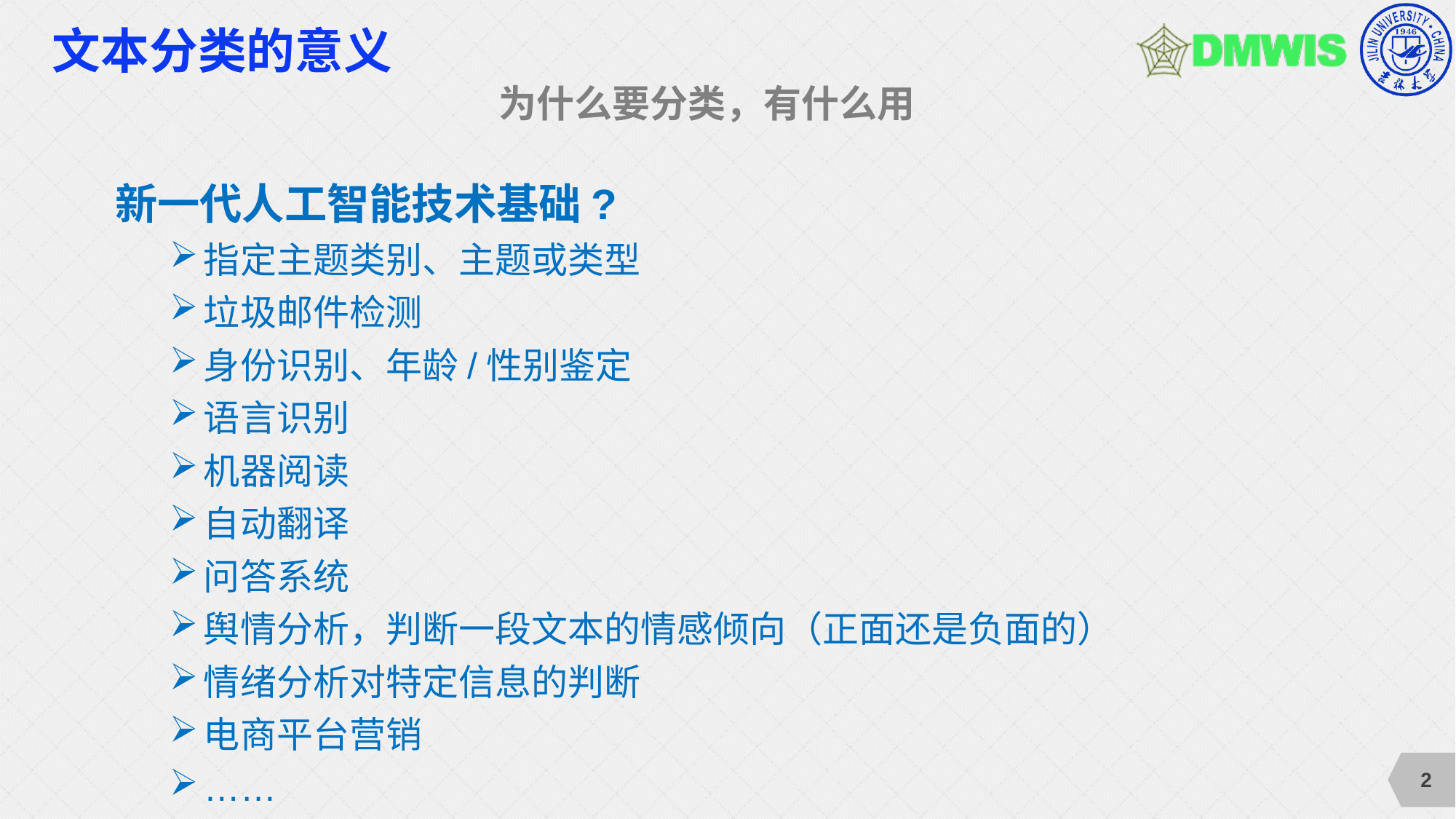

# 文本分类的意义
为什么要分类，有什么用
新一代人工智能技术基础?
指定主题类别、主题或类型
垃圾邮件检测
身份识别、年龄/性别鉴定
语言识别
机器阅读
自动翻译
问答系统
舆情分析，判断一段文本的情感倾向（正面还是负面的）
情绪分析对特定信息的判断
电商平台营销
……
2